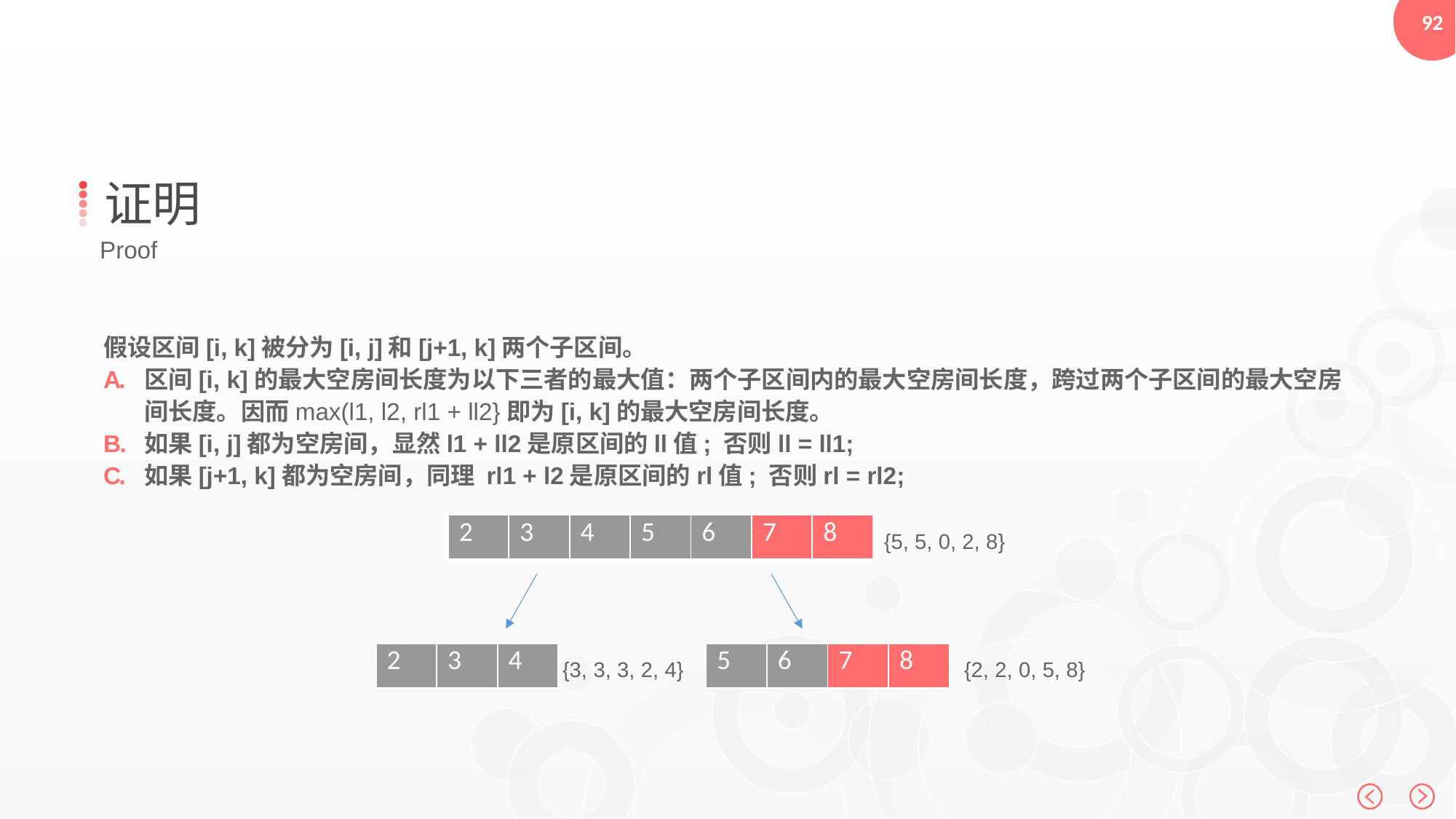

证明
Proof
假设区间[i, k]被分为[i, j]和[j+1, k]两个子区间。
区间[i, k]的最大空房间长度为以下三者的最大值：两个子区间内的最大空房间长度，跨过两个子区间的最大空房间长度。因而max(l1, l2, rl1 + ll2}即为[i, k]的最大空房间长度。
如果[i, j]都为空房间，显然l1 + ll2是原区间的ll值; 否则ll = ll1;
如果[j+1, k]都为空房间，同理 rl1 + l2是原区间的rl值; 否则rl = rl2;
| 2 | 3 | 4 | 5 | 6 | 7 | 8 |
| --- | --- | --- | --- | --- | --- | --- |
{5, 5, 0, 2, 8}
| 2 | 3 | 4 |
| --- | --- | --- |
| 5 | 6 | 7 | 8 |
| --- | --- | --- | --- |
{2, 2, 0, 5, 8}
{3, 3, 3, 2, 4}